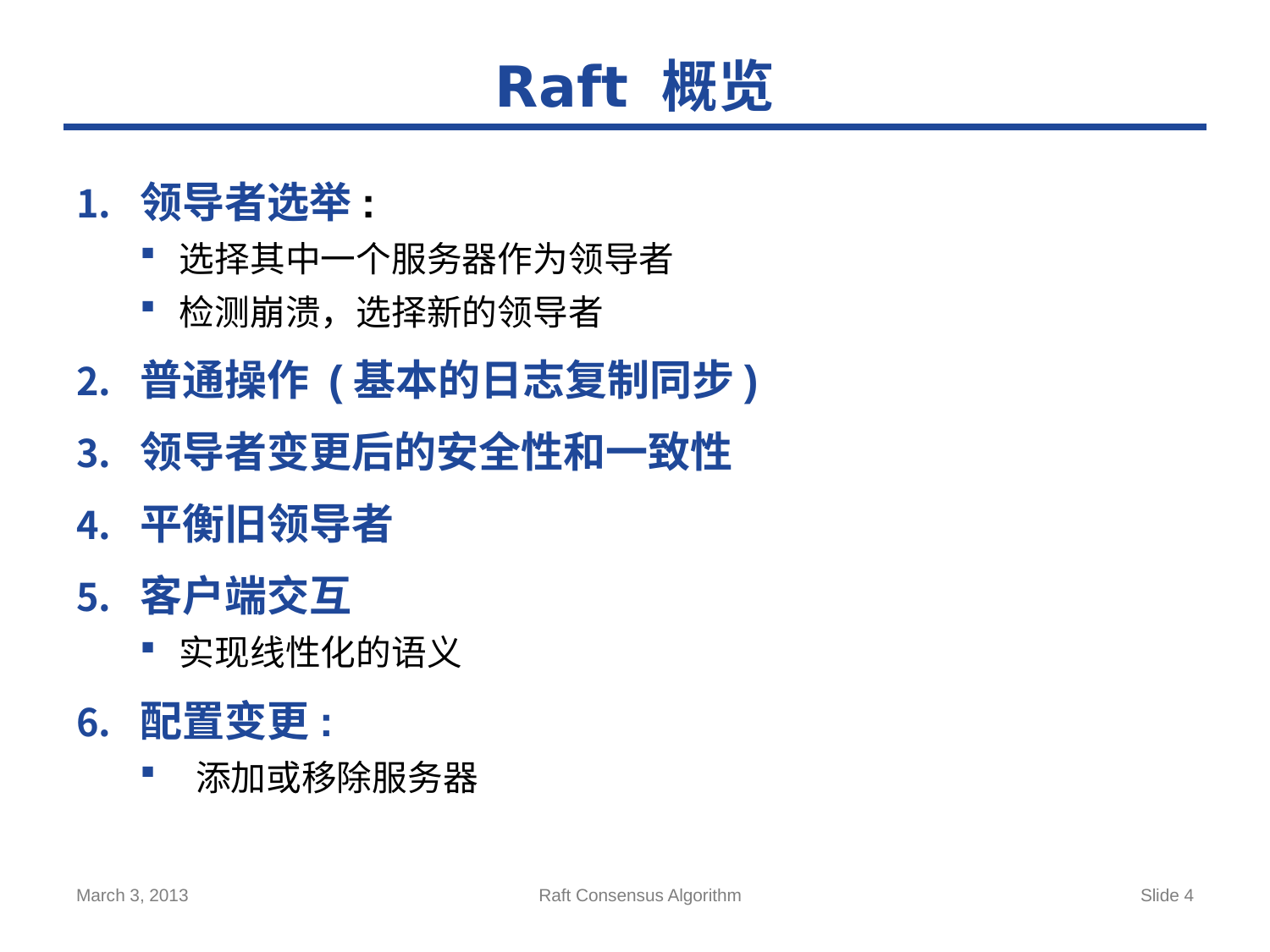

# Raft 概览
领导者选举:
选择其中一个服务器作为领导者
检测崩溃，选择新的领导者
普通操作 (基本的日志复制同步)
领导者变更后的安全性和一致性
平衡旧领导者
客户端交互
实现线性化的语义
配置变更:
 添加或移除服务器
March 3, 2013
Raft Consensus Algorithm
Slide 4